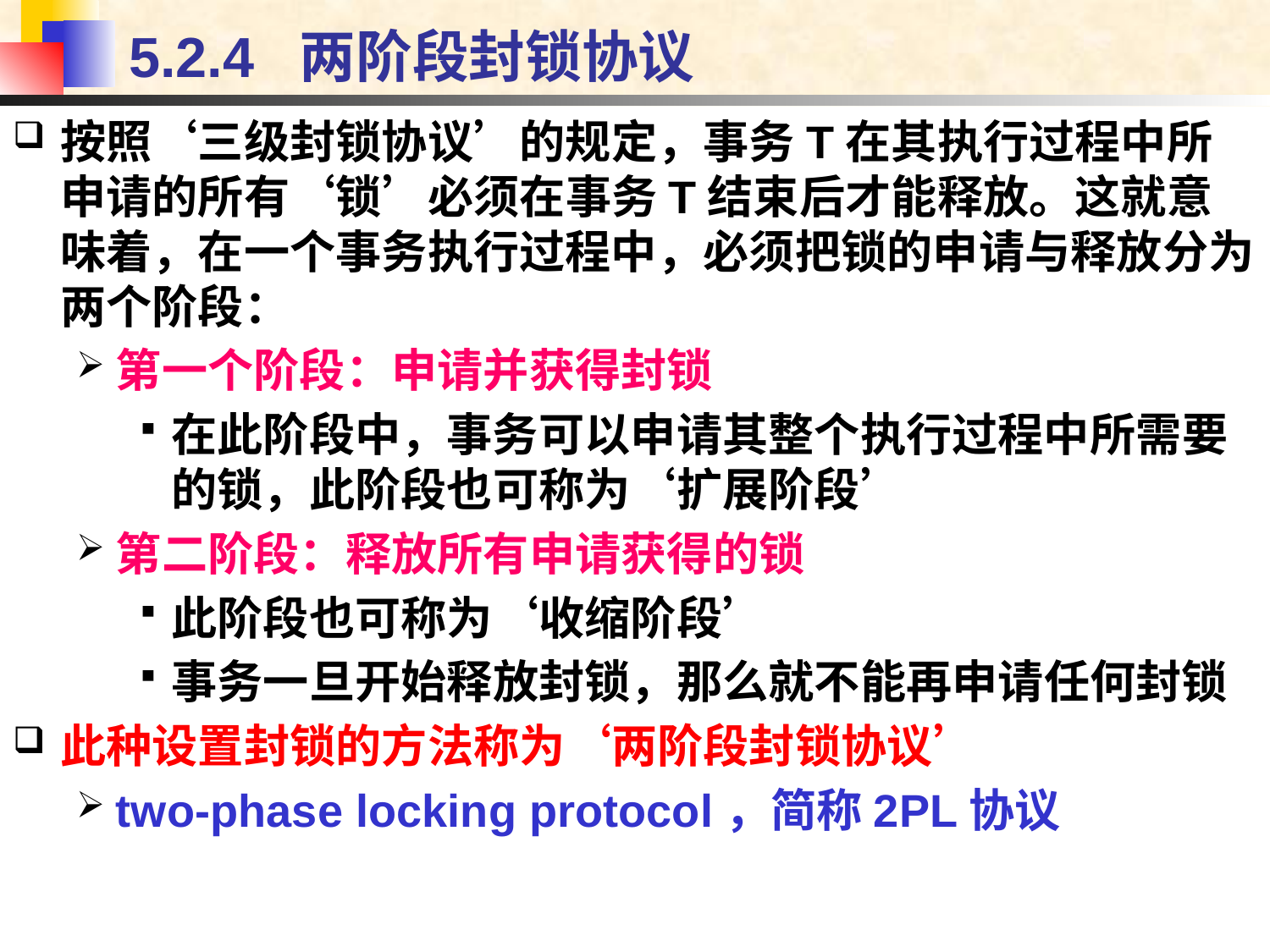

# 5.2.4  两阶段封锁协议
按照‘三级封锁协议’的规定，事务T在其执行过程中所申请的所有‘锁’必须在事务T结束后才能释放。这就意味着，在一个事务执行过程中，必须把锁的申请与释放分为两个阶段：
第一个阶段：申请并获得封锁
在此阶段中，事务可以申请其整个执行过程中所需要的锁，此阶段也可称为‘扩展阶段’
第二阶段：释放所有申请获得的锁
此阶段也可称为‘收缩阶段’
事务一旦开始释放封锁，那么就不能再申请任何封锁
此种设置封锁的方法称为‘两阶段封锁协议’
two-phase locking protocol，简称2PL协议
130